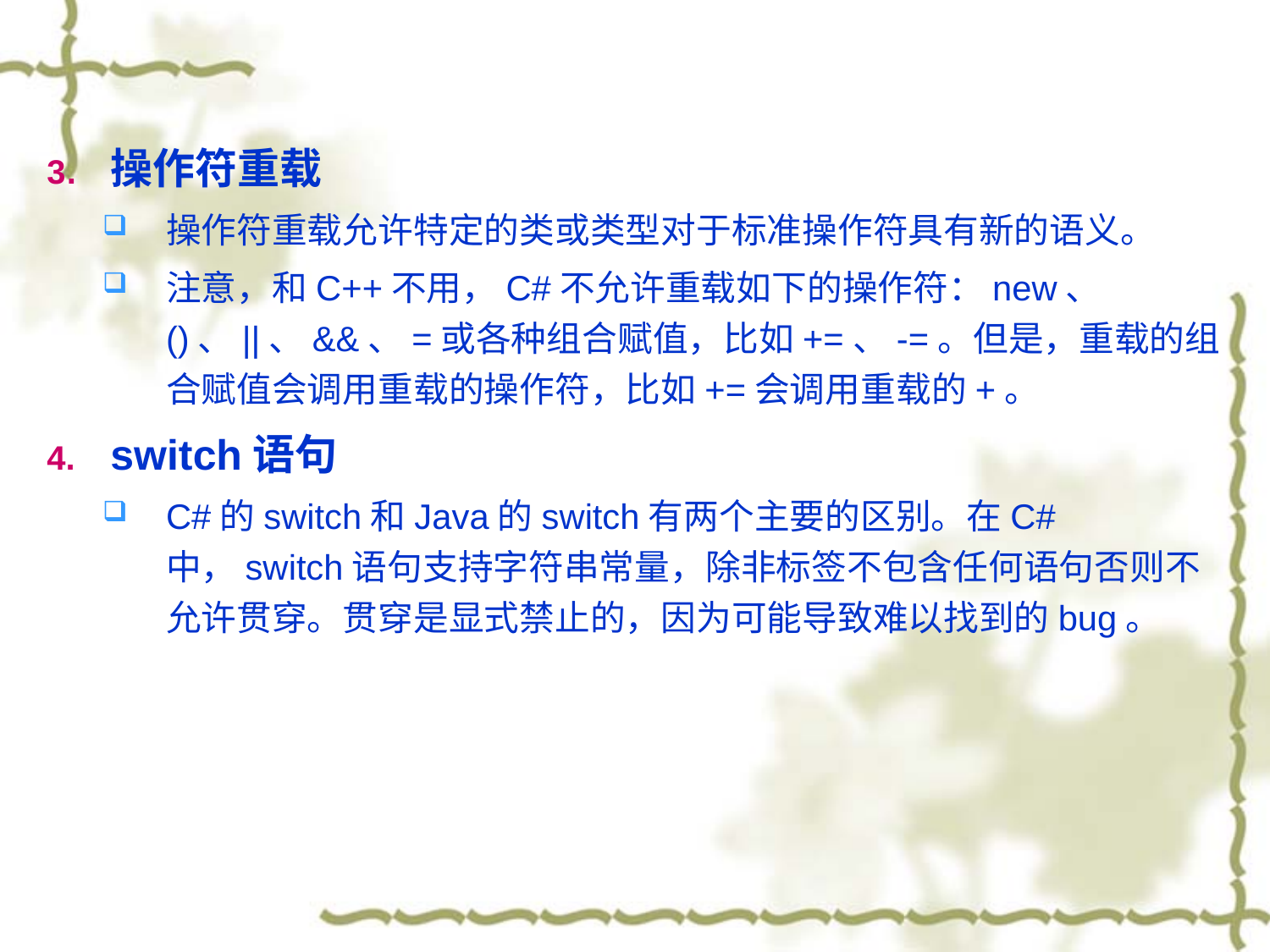

操作符重载
操作符重载允许特定的类或类型对于标准操作符具有新的语义。
注意，和C++不用，C#不允许重载如下的操作符：new、()、||、&&、=或各种组合赋值，比如+=、-=。但是，重载的组合赋值会调用重载的操作符，比如+=会调用重载的+。
switch语句
C#的switch和Java的switch有两个主要的区别。在C#中，switch语句支持字符串常量，除非标签不包含任何语句否则不允许贯穿。贯穿是显式禁止的，因为可能导致难以找到的bug。